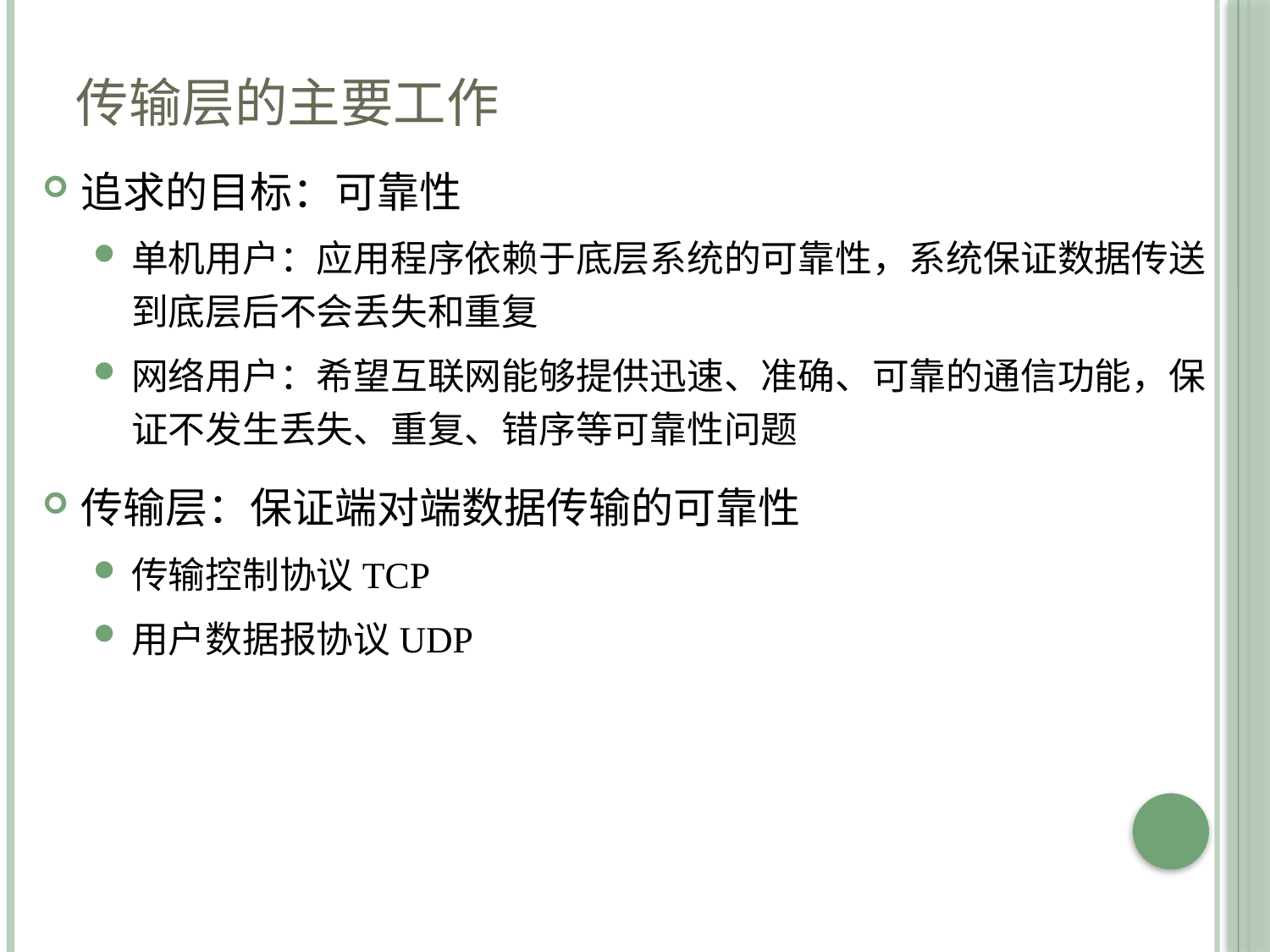

# 传输层的主要工作
追求的目标：可靠性
单机用户：应用程序依赖于底层系统的可靠性，系统保证数据传送到底层后不会丢失和重复
网络用户：希望互联网能够提供迅速、准确、可靠的通信功能，保证不发生丢失、重复、错序等可靠性问题
传输层：保证端对端数据传输的可靠性
传输控制协议TCP
用户数据报协议UDP